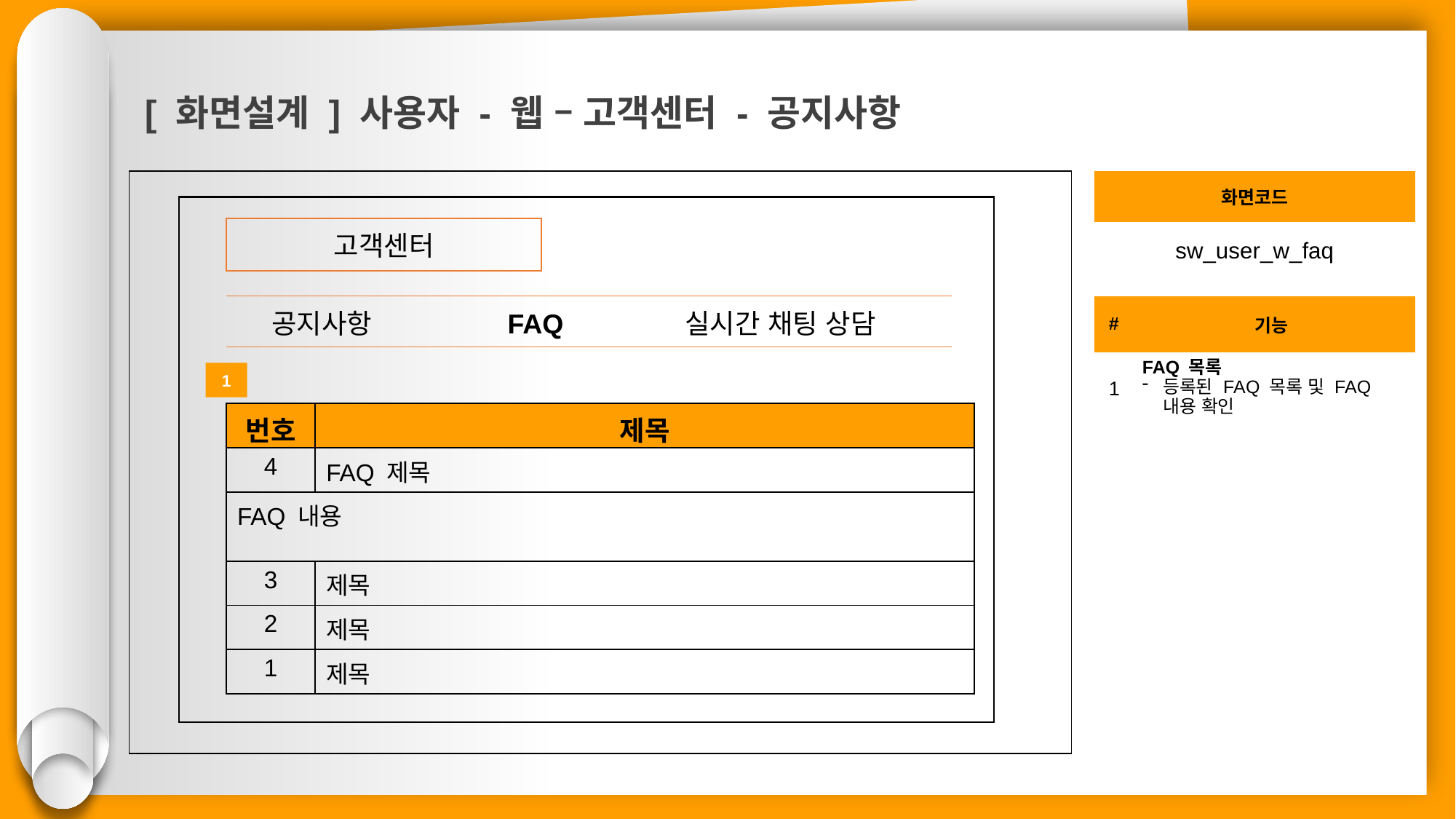

[ 화면설계 ] 사용자 - 웹 – 고객센터 - 공지사항

| 화면코드 |
| --- |
| sw\_user\_w\_faq |

고객센터
FAQ
실시간 채팅 상담
공지사항
| # | 기능 |
| --- | --- |
| 1 | FAQ 목록 등록된 FAQ 목록 및 FAQ 내용 확인 |
1
| 번호 | 제목 |
| --- | --- |
| 4 | FAQ 제목 |
| FAQ 내용 |  |
| 3 | 제목 |
| 2 | 제목 |
| 1 | 제목 |